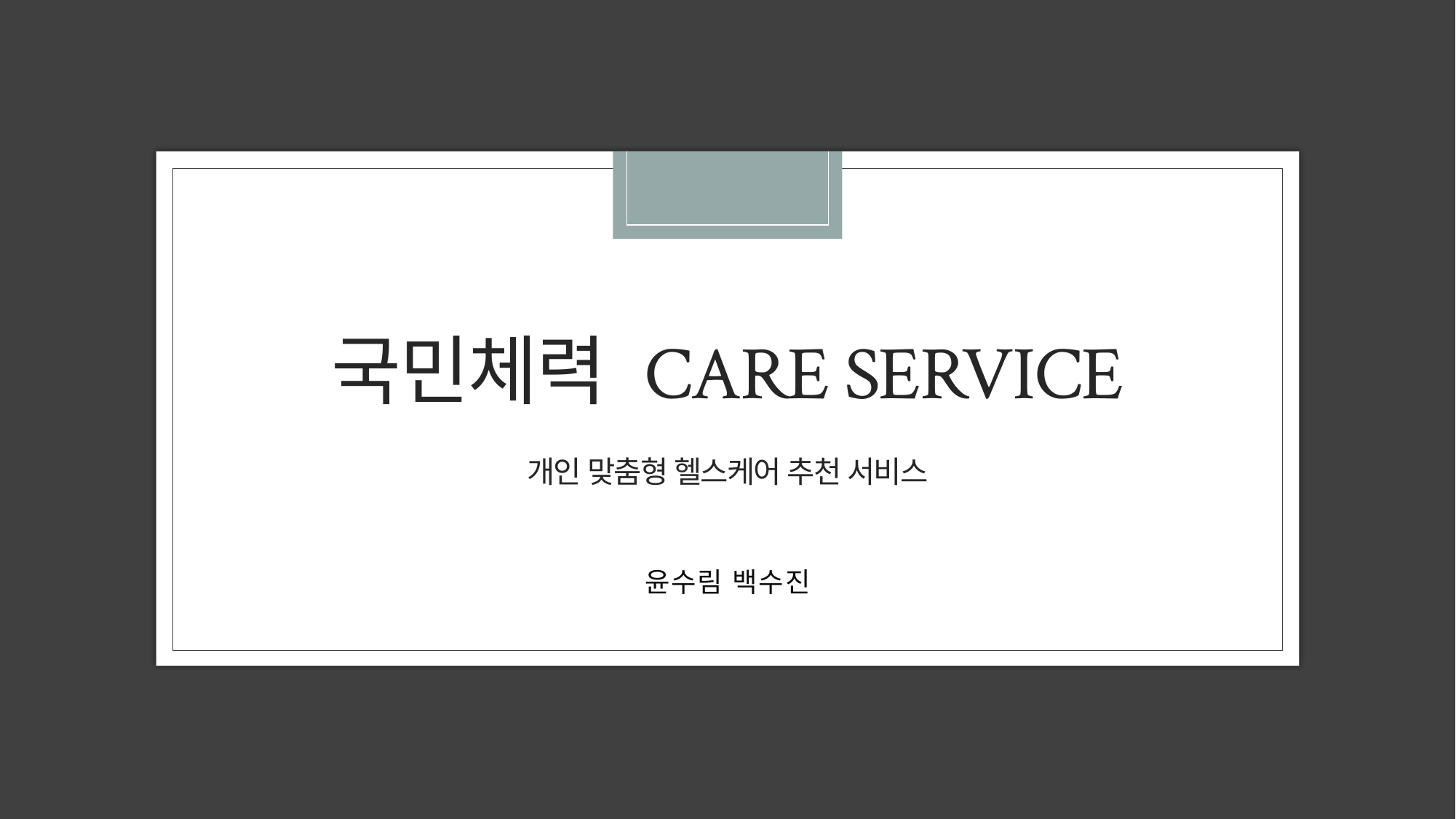

# 국민체력 CARE SERVICE 개인 맞춤형 헬스케어 추천 서비스
윤수림 백수진